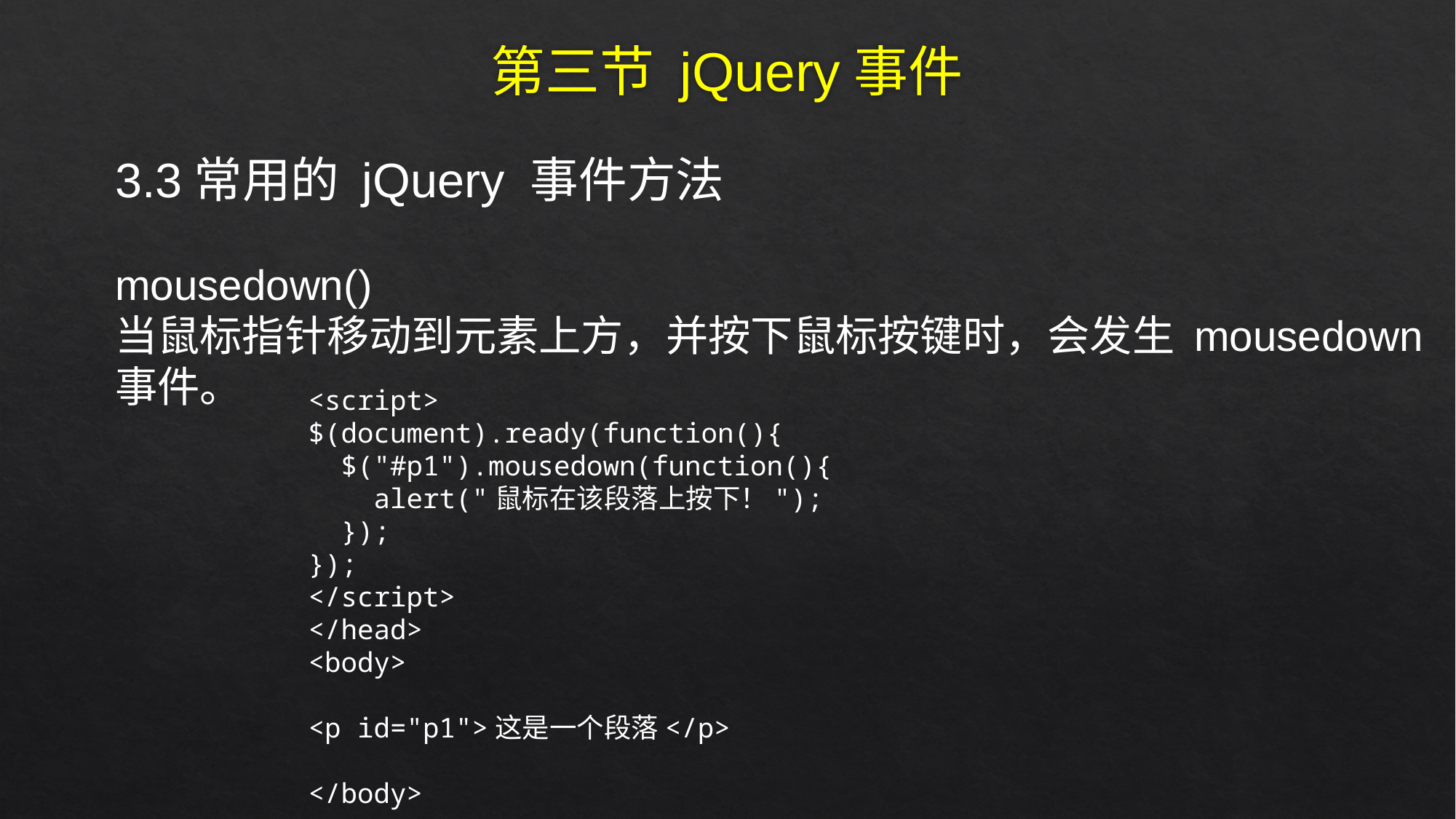

# 第三节 jQuery事件
3.3常用的 jQuery 事件方法

mousedown()
当鼠标指针移动到元素上方，并按下鼠标按键时，会发生 mousedown
事件。

<script>
$(document).ready(function(){
  $("#p1").mousedown(function(){
    alert("鼠标在该段落上按下！");
  });
});
</script>
</head>
<body>

<p id="p1">这是一个段落</p>

</body>